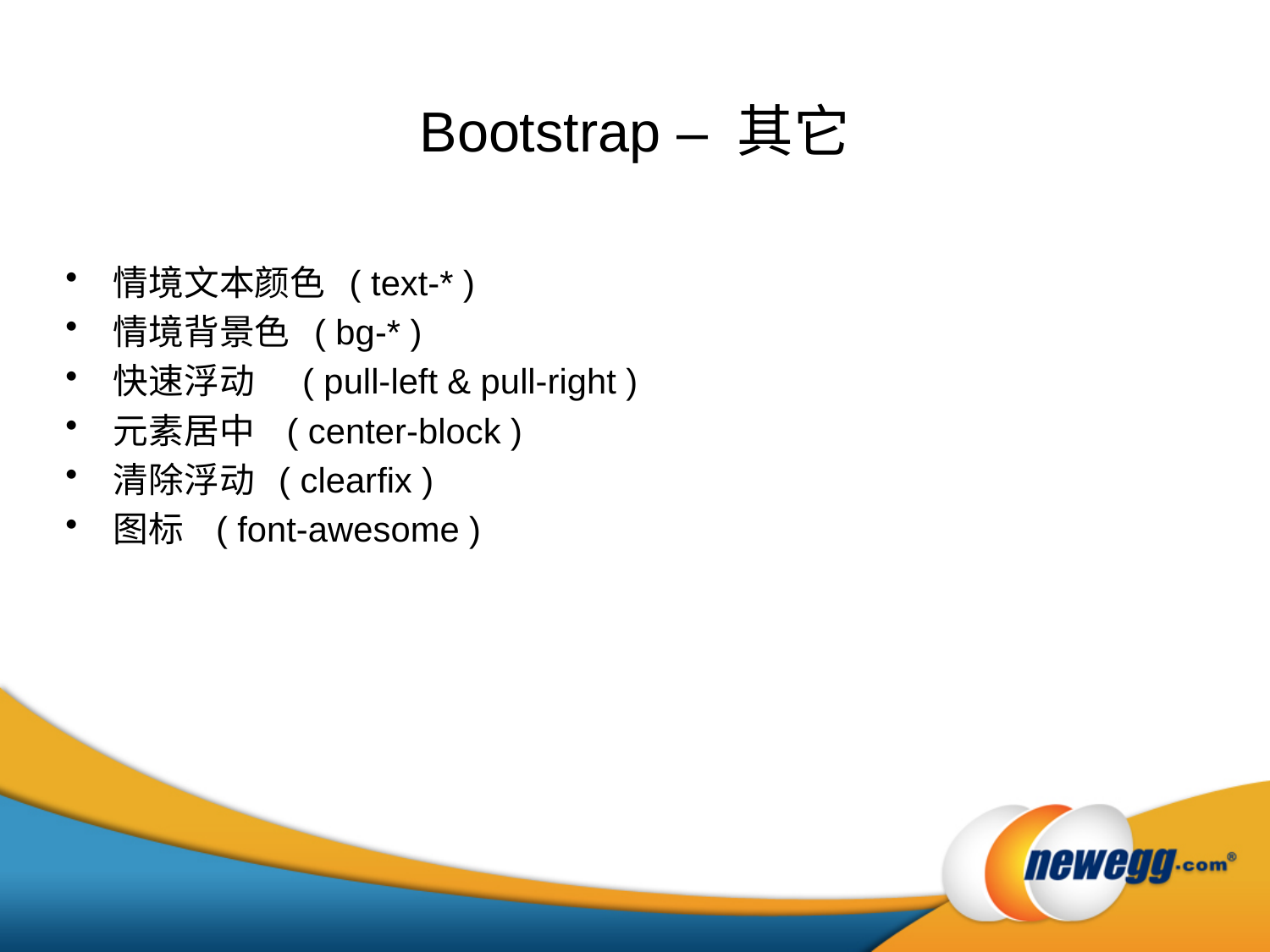

# Bootstrap – 其它
情境文本颜色  ( text-* )
情境背景色  ( bg-* )
快速浮动     ( pull-left & pull-right )
元素居中   ( center-block )
清除浮动  ( clearfix )
图标   ( font-awesome )